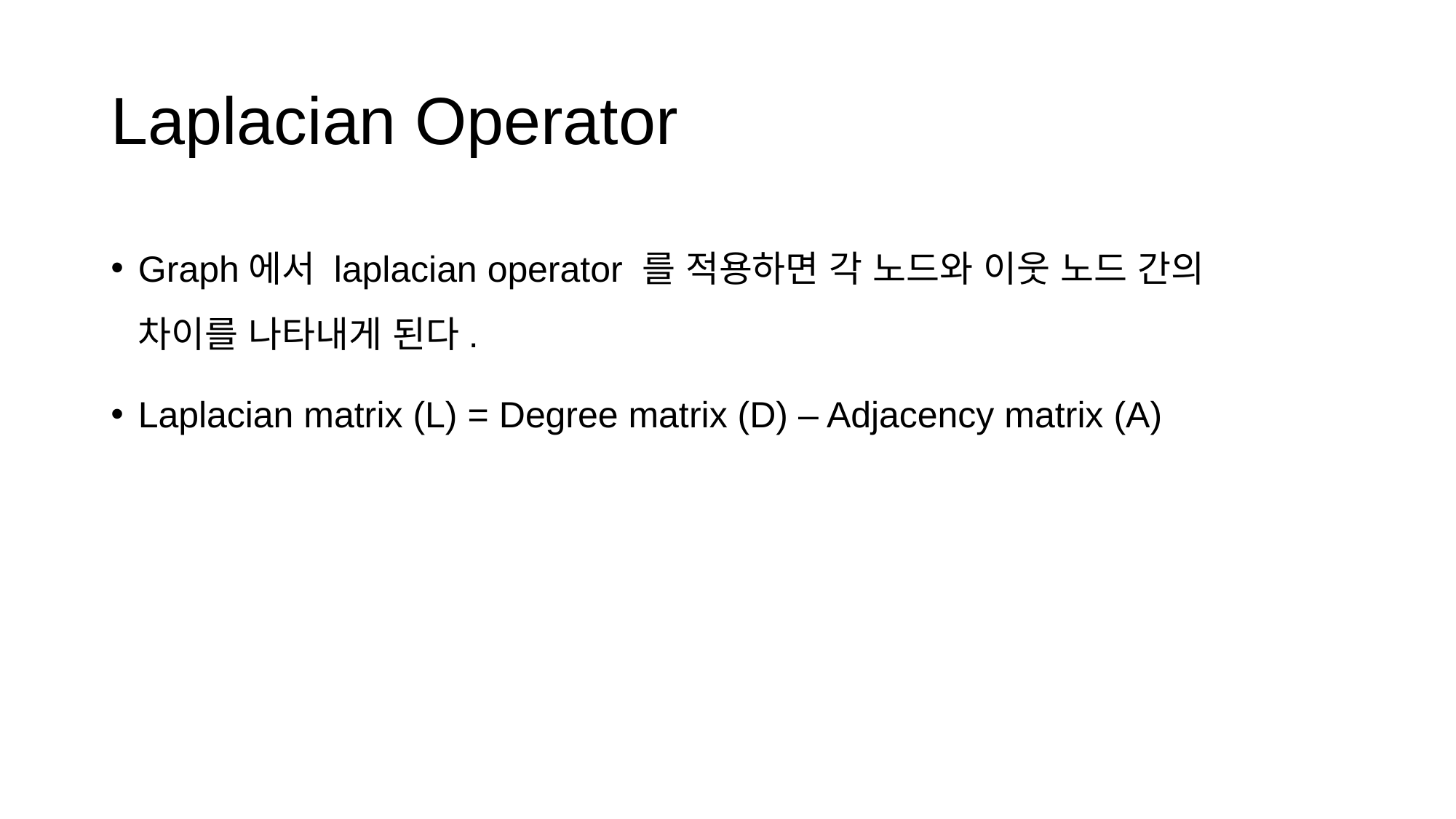

# Laplacian Operator
Graph에서 laplacian operator 를 적용하면 각 노드와 이웃 노드 간의
차이를 나타내게 된다.
Laplacian matrix (L) = Degree matrix (D) – Adjacency matrix (A)